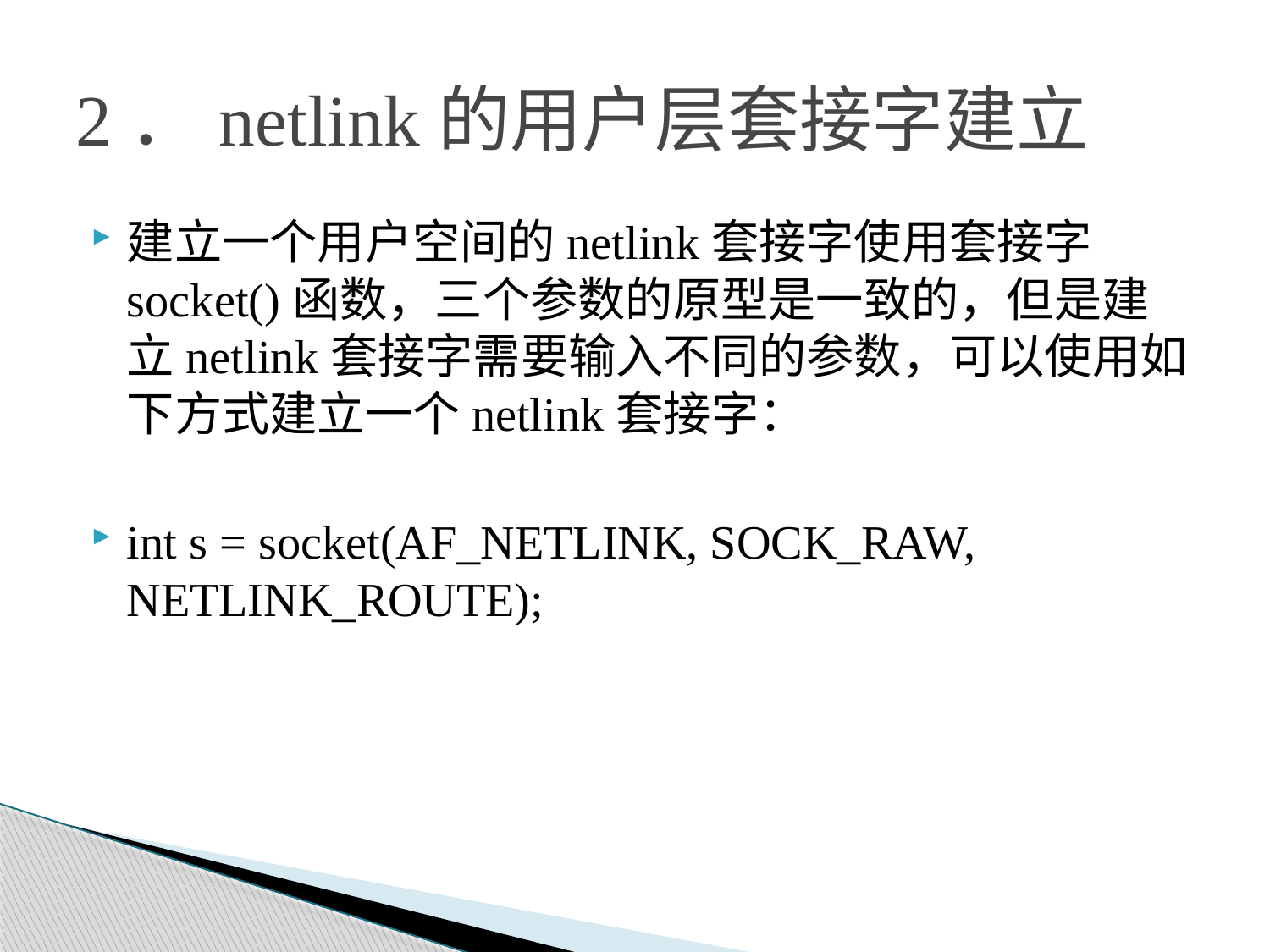

# 2．netlink的用户层套接字建立
建立一个用户空间的netlink套接字使用套接字socket()函数，三个参数的原型是一致的，但是建立netlink套接字需要输入不同的参数，可以使用如下方式建立一个netlink套接字：

int s = socket(AF_NETLINK, SOCK_RAW, NETLINK_ROUTE);